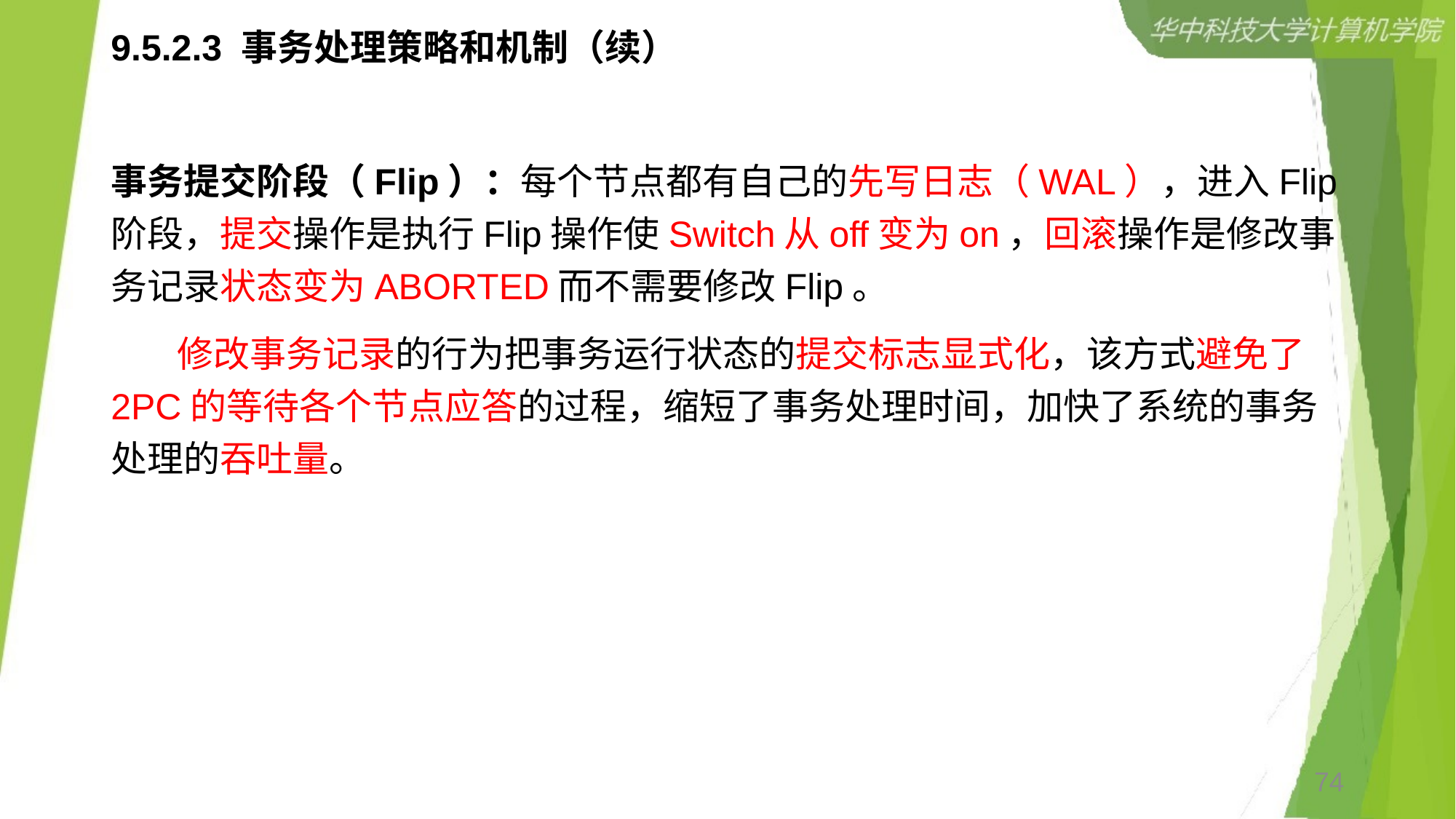

# 9.5.2.3 事务处理策略和机制（续）
事务提交阶段（Flip）：每个节点都有自己的先写日志（WAL），进入Flip阶段，提交操作是执行Flip操作使Switch从off变为on，回滚操作是修改事务记录状态变为ABORTED而不需要修改Flip。
       修改事务记录的行为把事务运行状态的提交标志显式化，该方式避免了2PC的等待各个节点应答的过程，缩短了事务处理时间，加快了系统的事务处理的吞吐量。
74